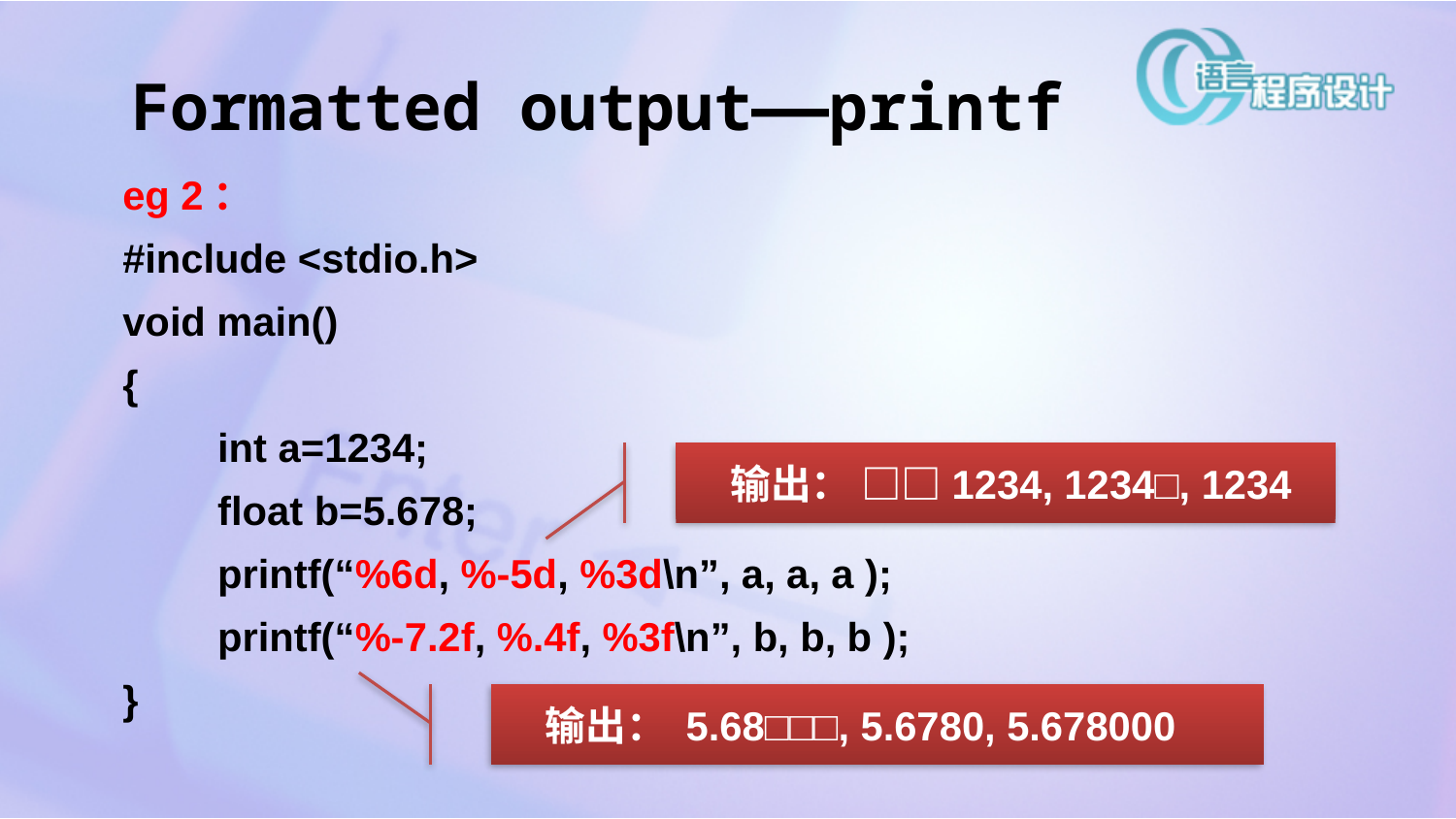

# Formatted output——printf
eg 2：
#include <stdio.h>
void main()
{
  int a=1234;
  float b=5.678;
  printf(“%6d, %-5d, %3d\n”, a, a, a );
  printf(“%-7.2f, %.4f, %3f\n”, b, b, b );
}
输出： □□1234, 1234□, 1234
输出： 5.68□□□, 5.6780, 5.678000